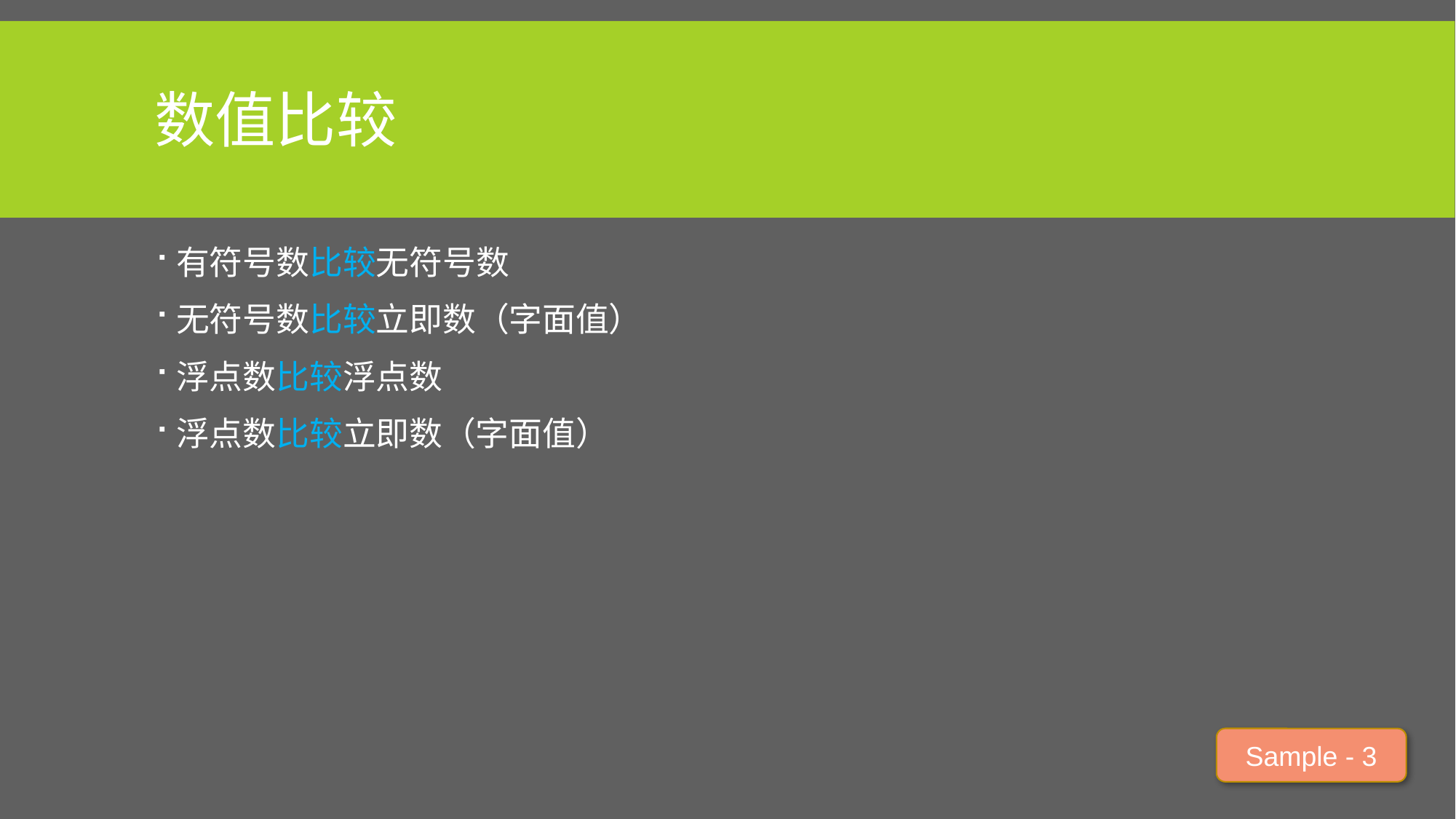

# 数值比较
有符号数比较无符号数
无符号数比较立即数（字面值）
浮点数比较浮点数
浮点数比较立即数（字面值）

Sample - 3